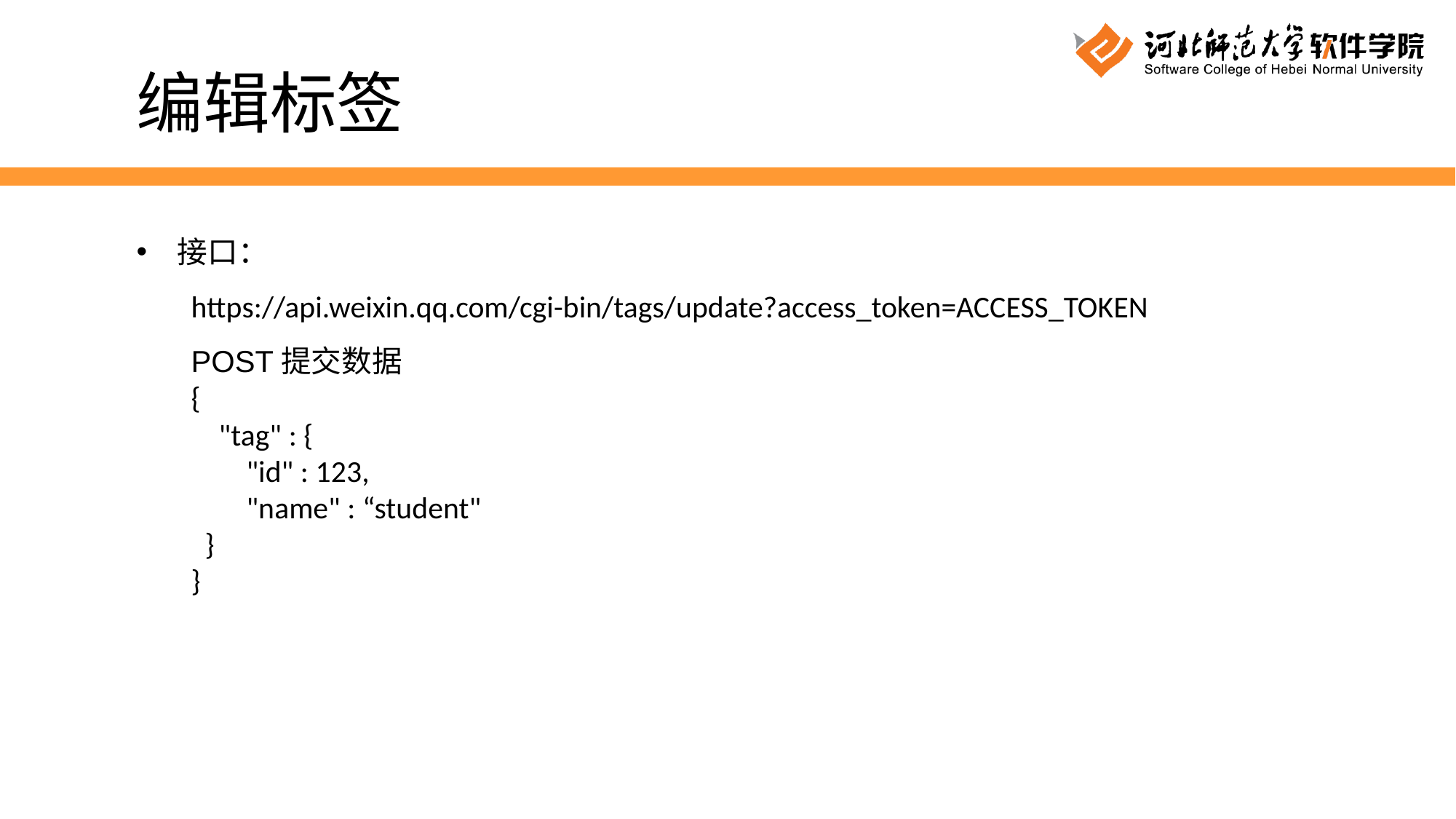

编辑标签
接口：
https://api.weixin.qq.com/cgi-bin/tags/update?access_token=ACCESS_TOKEN
POST提交数据
{
    "tag" : {
        "id" : 123,
        "name" : “student"
  }
}